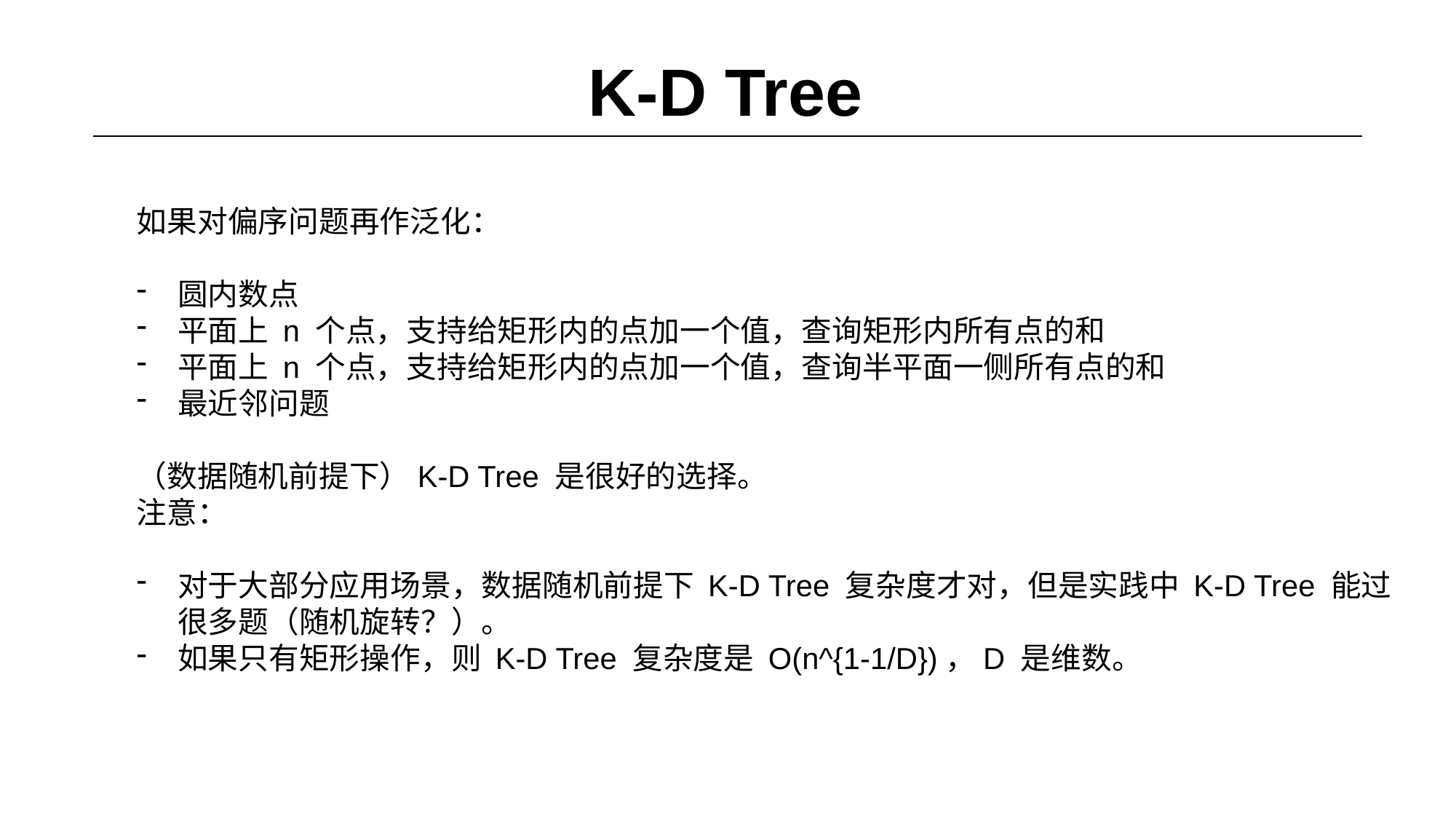

# K-D Tree
如果对偏序问题再作泛化：

圆内数点
平面上 n 个点，支持给矩形内的点加一个值，查询矩形内所有点的和
平面上 n 个点，支持给矩形内的点加一个值，查询半平面一侧所有点的和
最近邻问题

（数据随机前提下）K-D Tree 是很好的选择。
注意：

对于大部分应用场景，数据随机前提下 K-D Tree 复杂度才对，但是实践中 K-D Tree 能过很多题（随机旋转？）。
如果只有矩形操作，则 K-D Tree 复杂度是 O(n^{1-1/D})，D 是维数。